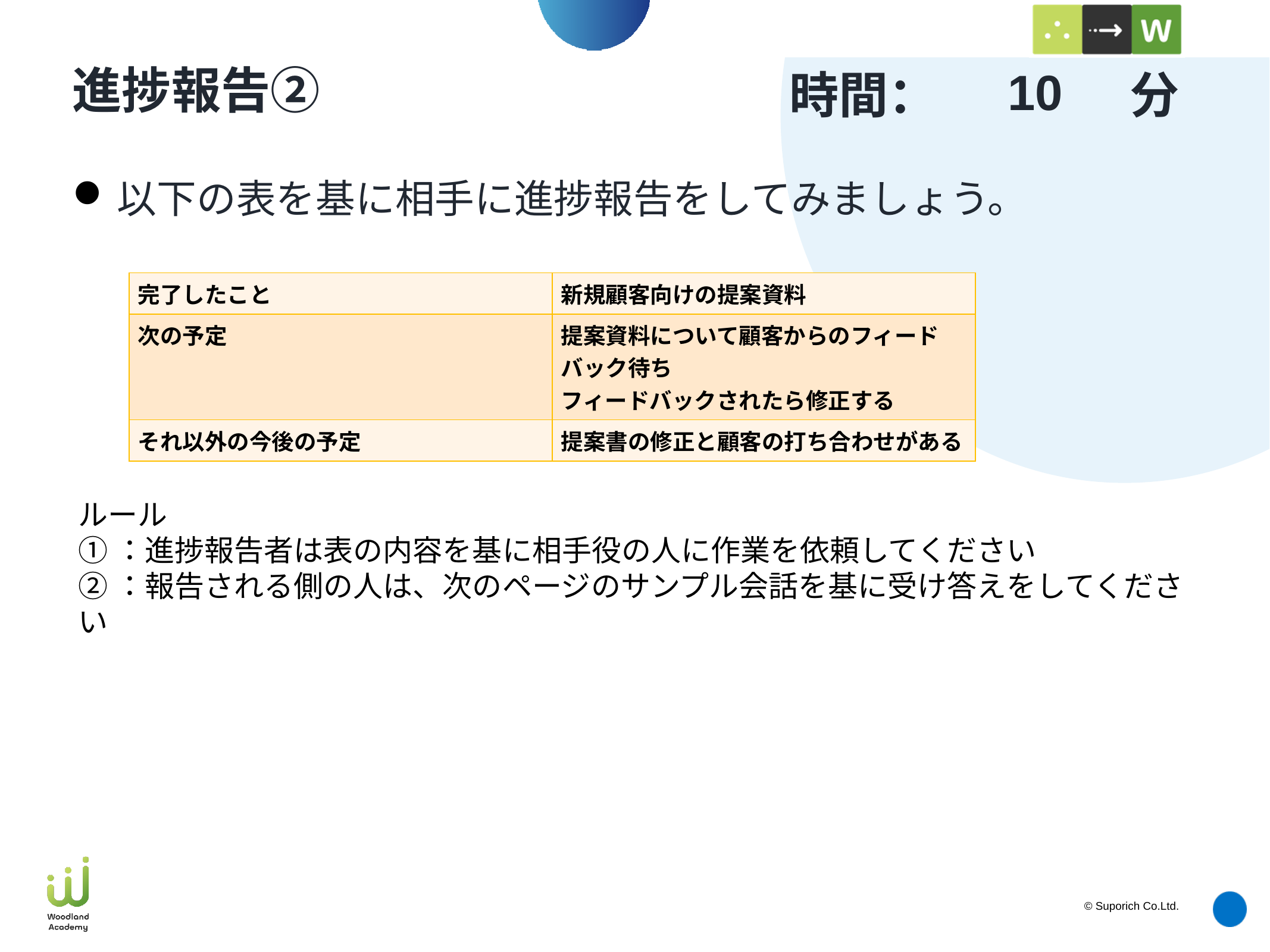

10
# 進捗報告②
以下の表を基に相手に進捗報告をしてみましょう。
| 完了したこと | 新規顧客向けの提案資料 |
| --- | --- |
| 次の予定 | 提案資料について顧客からのフィードバック待ち フィードバックされたら修正する |
| それ以外の今後の予定 | 提案書の修正と顧客の打ち合わせがある |
ルール
①：進捗報告者は表の内容を基に相手役の人に作業を依頼してください
②：報告される側の人は、次のページのサンプル会話を基に受け答えをしてください